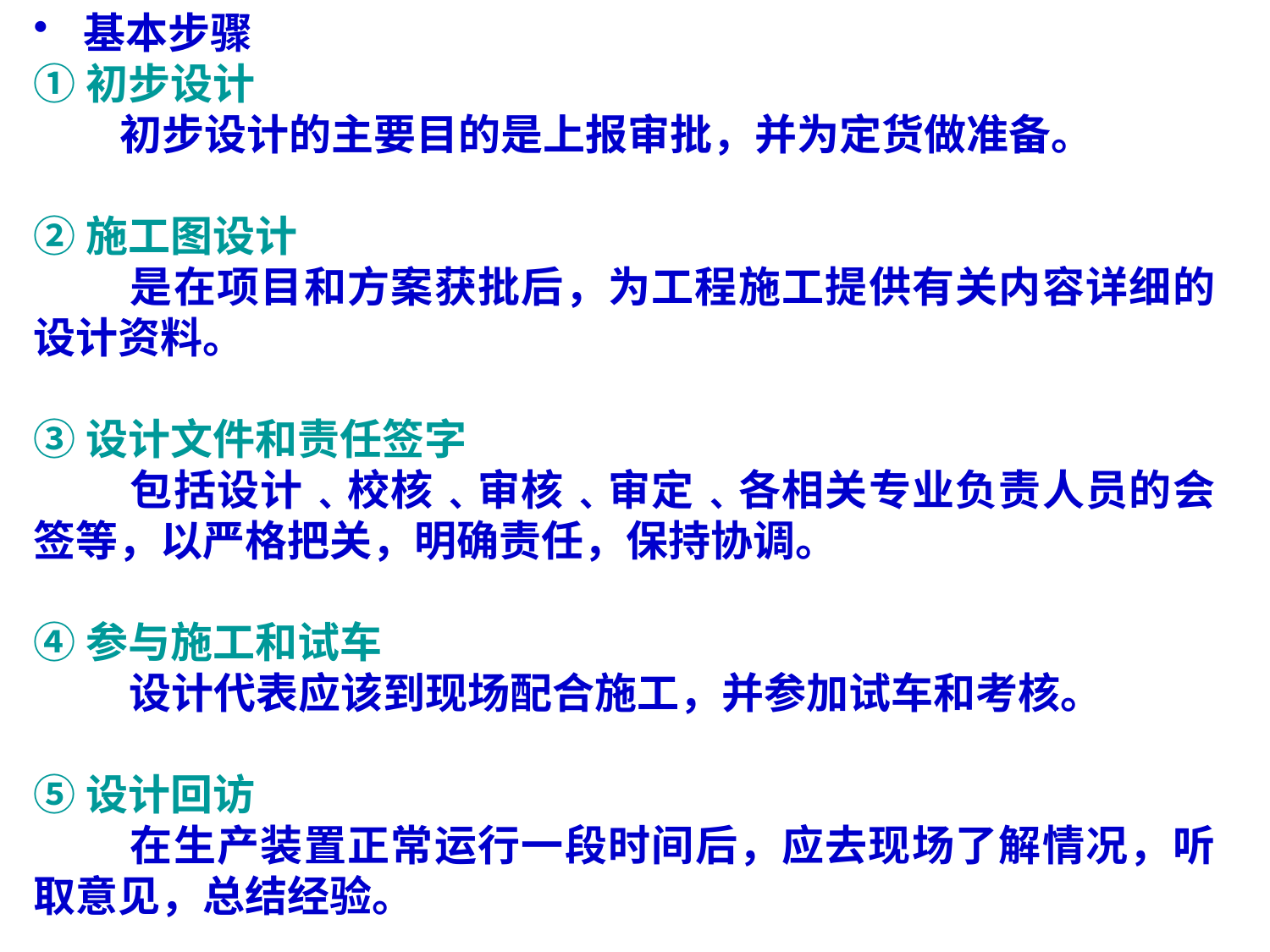

基本步骤
①初步设计
        初步设计的主要目的是上报审批，并为定货做准备。

②施工图设计
        是在项目和方案获批后，为工程施工提供有关内容详细的设计资料。

③设计文件和责任签字
        包括设计﹑校核﹑审核﹑审定﹑各相关专业负责人员的会签等，以严格把关，明确责任，保持协调。

④参与施工和试车
         设计代表应该到现场配合施工，并参加试车和考核。

⑤设计回访
        在生产装置正常运行一段时间后，应去现场了解情况，听取意见，总结经验。